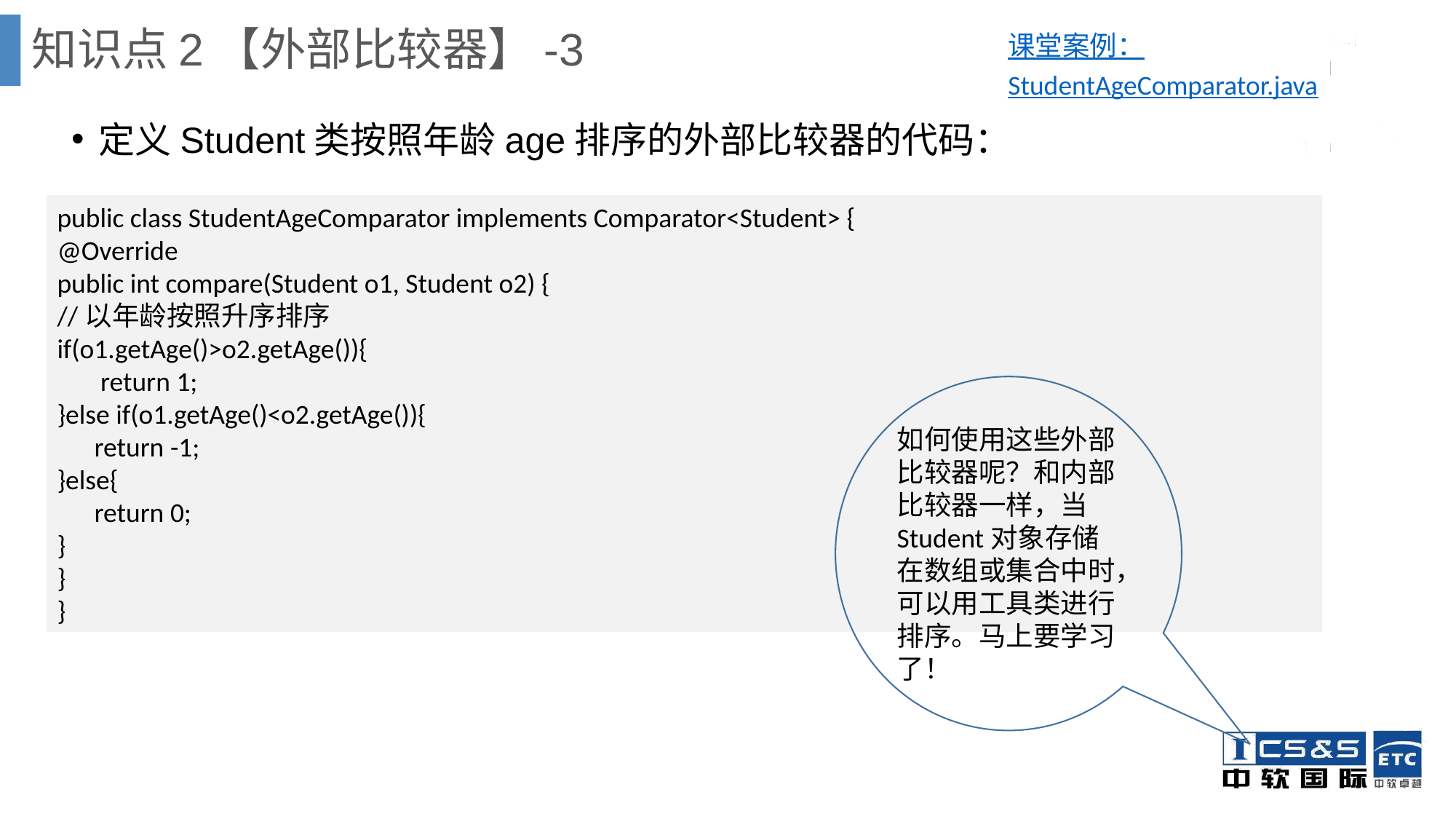

知识点2【外部比较器】-3
课堂案例：
StudentAgeComparator.java
定义Student类按照年龄age排序的外部比较器的代码：
public class StudentAgeComparator implements Comparator<Student> {
@Override
public int compare(Student o1, Student o2) {
//以年龄按照升序排序
if(o1.getAge()>o2.getAge()){
       return 1;
}else if(o1.getAge()<o2.getAge()){
      return -1;
}else{
      return 0;
}
}
}
如何使用这些外部比较器呢？和内部比较器一样，当Student对象存储在数组或集合中时，可以用工具类进行排序。马上要学习了！